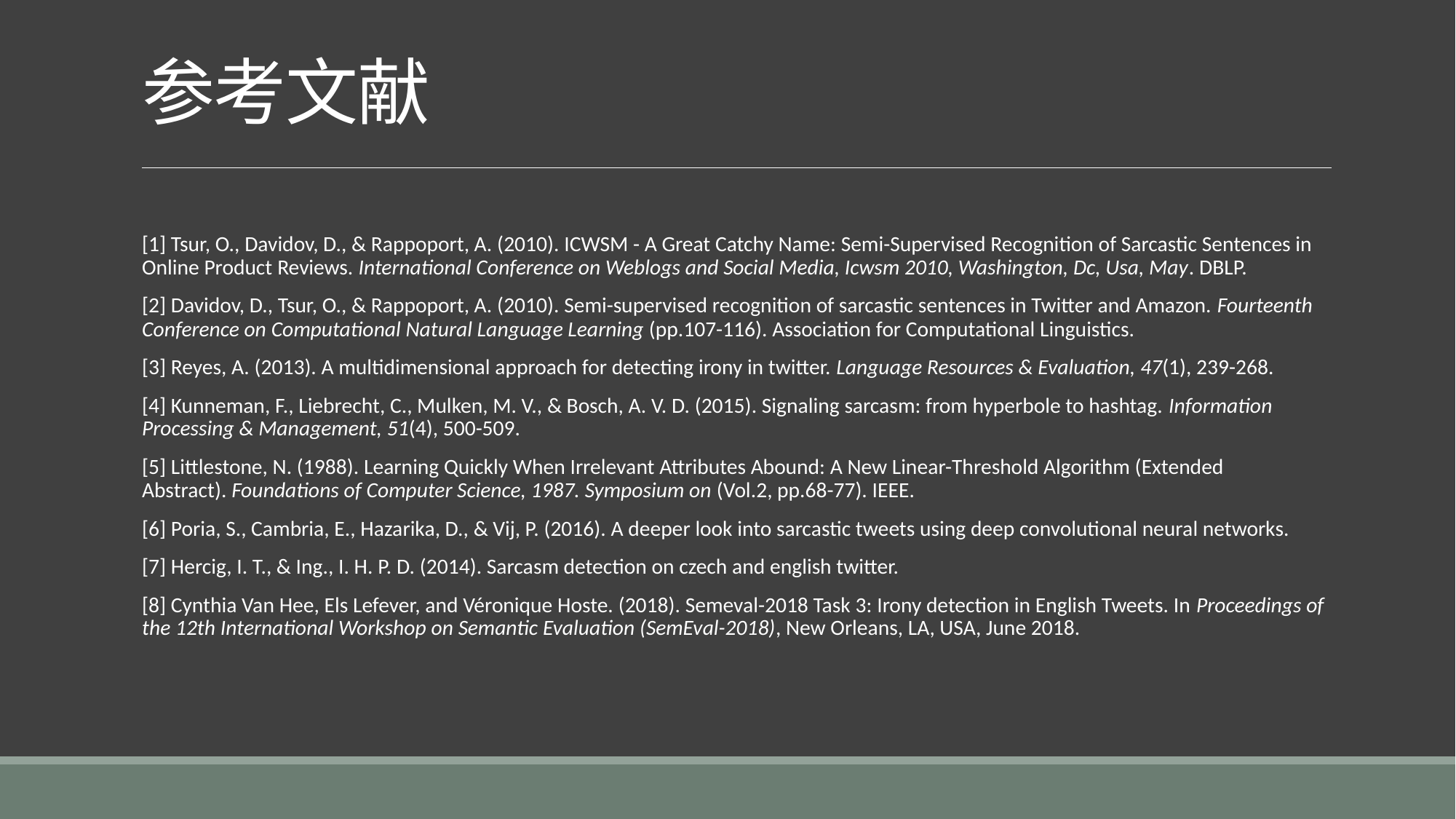

# 参考文献

[1] Tsur, O., Davidov, D., & Rappoport, A. (2010). ICWSM - A Great Catchy Name: Semi-Supervised Recognition of Sarcastic Sentences in Online Product Reviews. International Conference on Weblogs and Social Media, Icwsm 2010, Washington, Dc, Usa, May. DBLP.
[2] Davidov, D., Tsur, O., & Rappoport, A. (2010). Semi-supervised recognition of sarcastic sentences in Twitter and Amazon. Fourteenth Conference on Computational Natural Language Learning (pp.107-116). Association for Computational Linguistics.
[3] Reyes, A. (2013). A multidimensional approach for detecting irony in twitter. Language Resources & Evaluation, 47(1), 239-268.
[4] Kunneman, F., Liebrecht, C., Mulken, M. V., & Bosch, A. V. D. (2015). Signaling sarcasm: from hyperbole to hashtag. Information Processing & Management, 51(4), 500-509.
[5] Littlestone, N. (1988). Learning Quickly When Irrelevant Attributes Abound: A New Linear-Threshold Algorithm (Extended Abstract). Foundations of Computer Science, 1987. Symposium on (Vol.2, pp.68-77). IEEE.
[6] Poria, S., Cambria, E., Hazarika, D., & Vij, P. (2016). A deeper look into sarcastic tweets using deep convolutional neural networks.
[7] Hercig, I. T., & Ing., I. H. P. D. (2014). Sarcasm detection on czech and english twitter.
[8] Cynthia Van Hee, Els Lefever, and Véronique Hoste. (2018). Semeval-2018 Task 3: Irony detection in English Tweets. In Proceedings of the 12th International Workshop on Semantic Evaluation (SemEval-2018), New Orleans, LA, USA, June 2018.